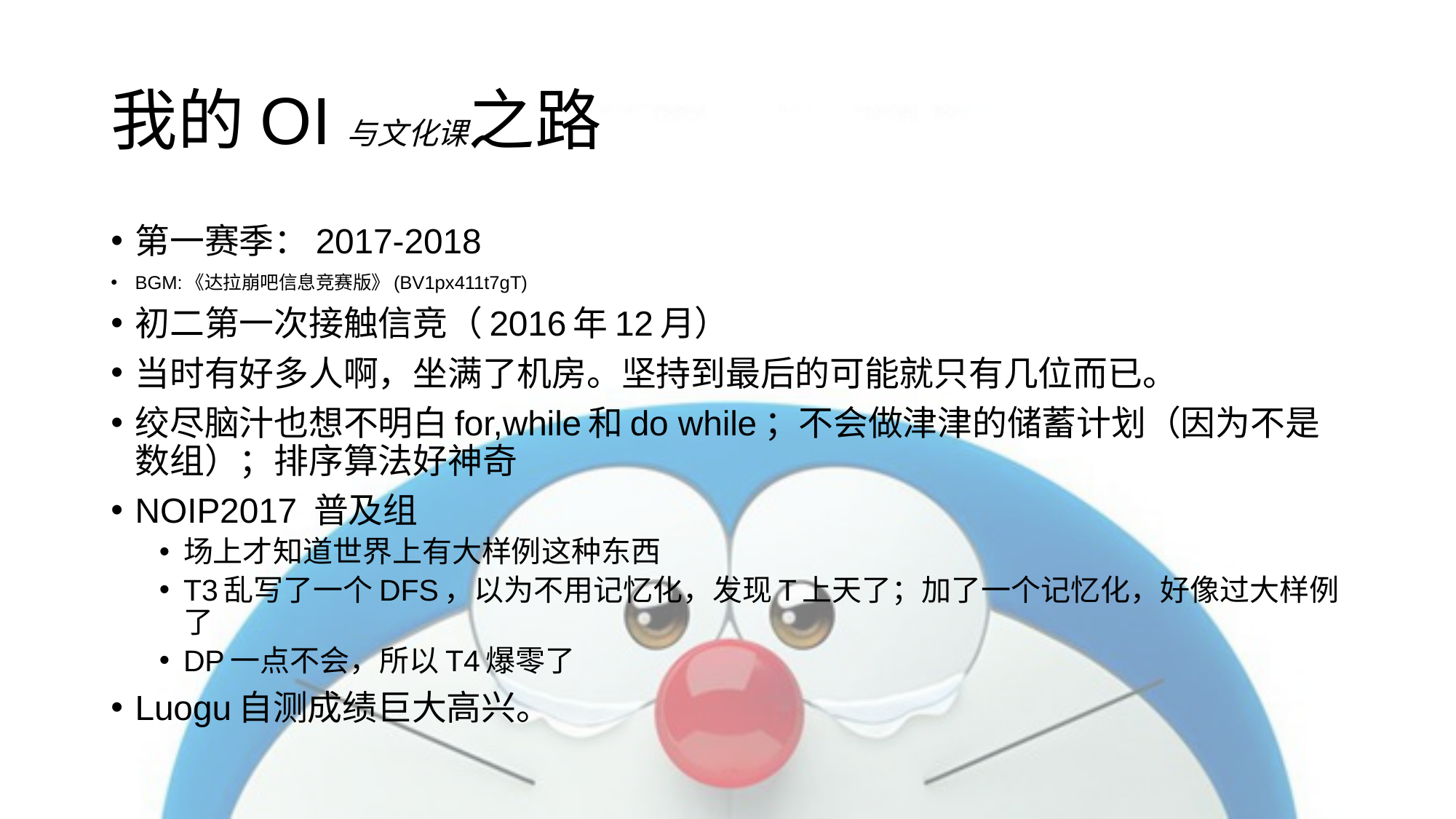

# 我的OI与文化课之路
第一赛季：2017-2018
BGM:《达拉崩吧信息竞赛版》(BV1px411t7gT)
初二第一次接触信竞（2016年12月）
当时有好多人啊，坐满了机房。坚持到最后的可能就只有几位而已。
绞尽脑汁也想不明白for,while和do while；不会做津津的储蓄计划（因为不是数组）；排序算法好神奇
NOIP2017 普及组
场上才知道世界上有大样例这种东西
T3乱写了一个DFS，以为不用记忆化，发现T上天了；加了一个记忆化，好像过大样例了
DP一点不会，所以T4爆零了
Luogu自测成绩巨大高兴。